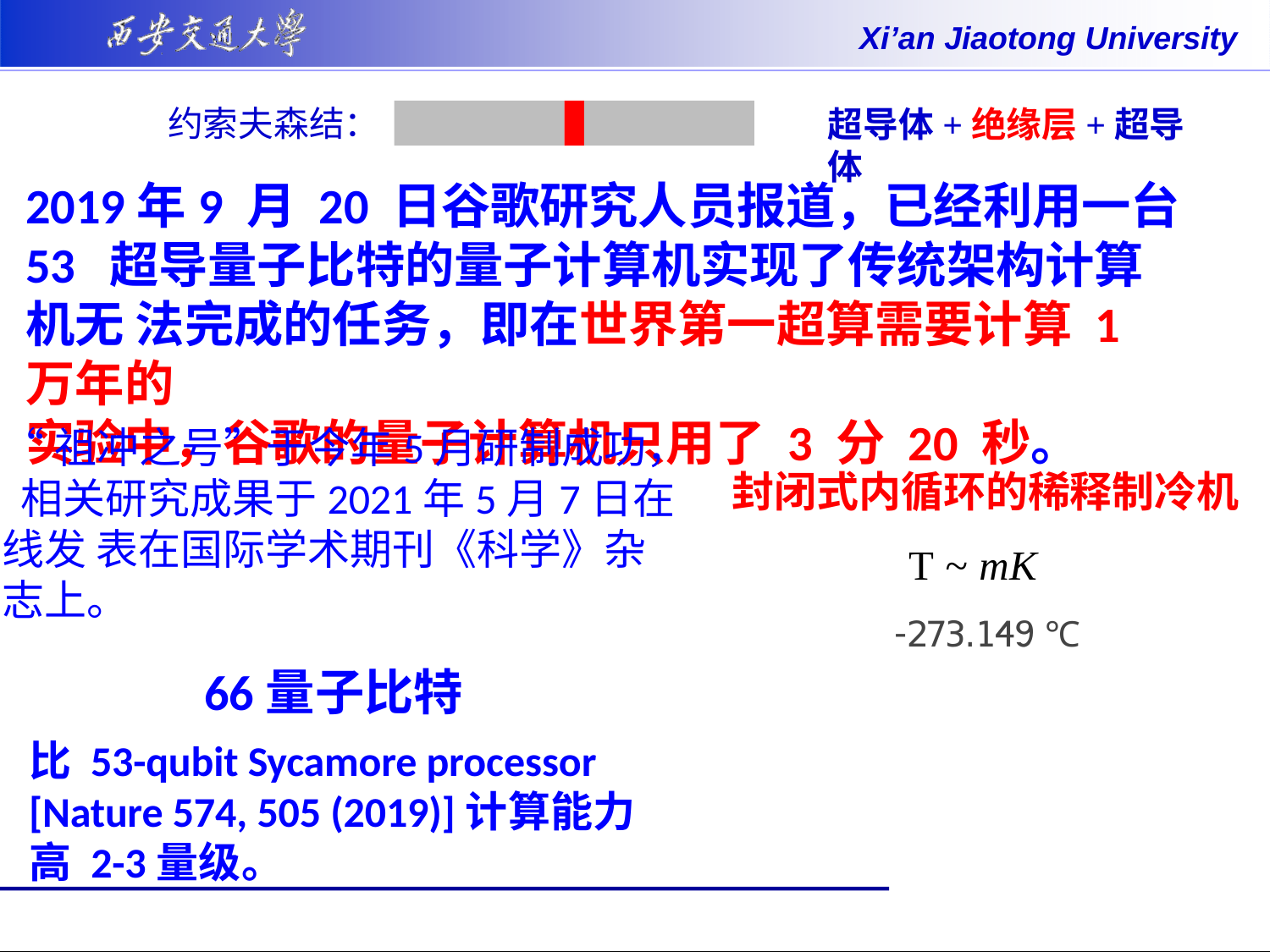

Xi’an Jiaotong University

# 约索夫森结：
超导体+绝缘层+超导体

2019年9 月 20 日谷歌研究人员报道，已经利用一台 53  超导量子比特的量子计算机实现了传统架构计算机无 法完成的任务，即在世界第一超算需要计算 1 万年的
实验中，谷歌的量子计算机只用了 3 分 20 秒。
“祖冲之号”于今年5月研制成功，  相关研究成果于2021年5月7日在线发 表在国际学术期刊《科学》杂志上。

66量子比特
比 53-qubit Sycamore processor  [Nature 574, 505 (2019)]计算能力高 2-3量级。
封闭式内循环的稀释制冷机
T ~ mK
-273.149 ℃